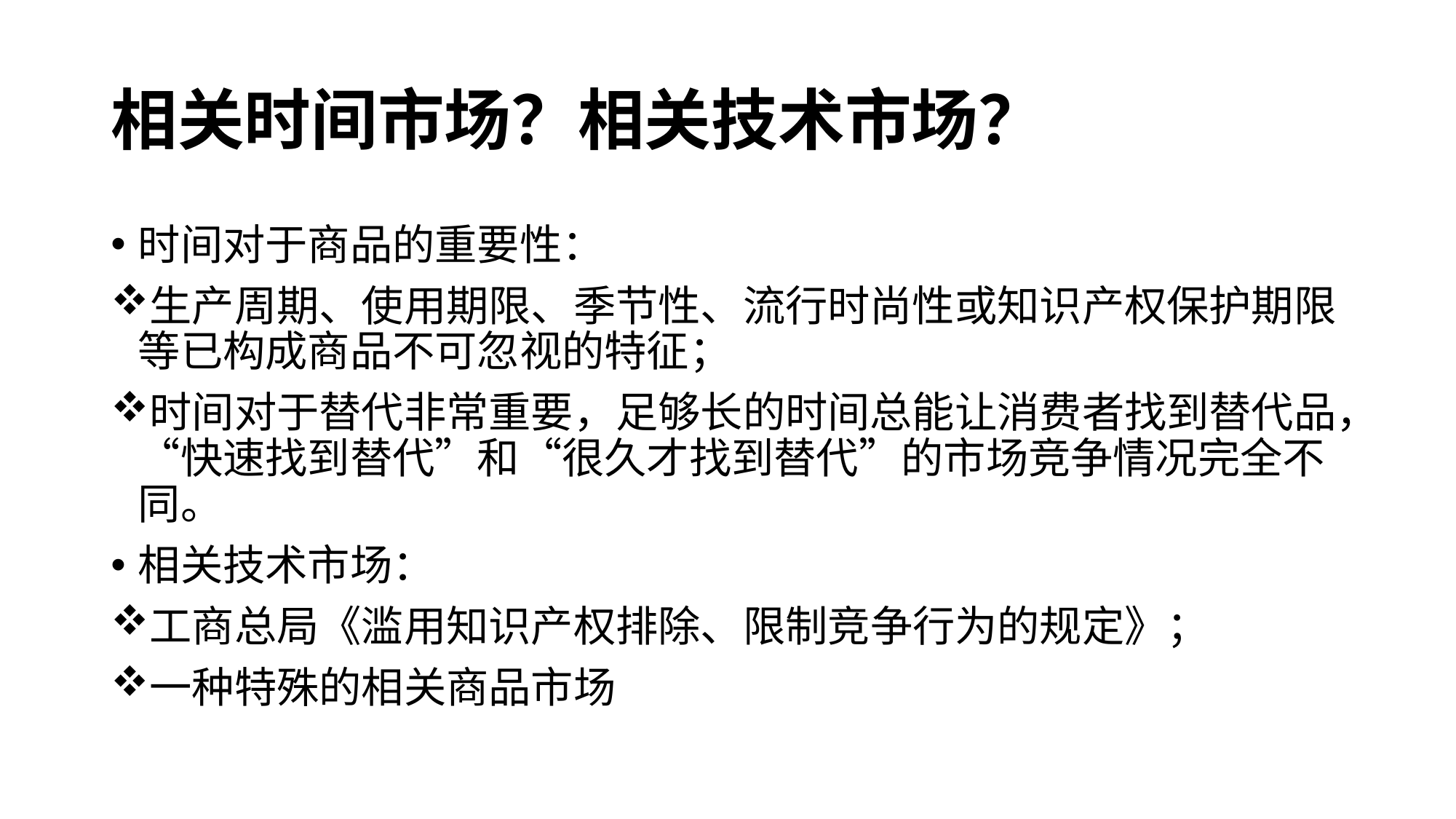

# 相关时间市场？相关技术市场？
时间对于商品的重要性：
生产周期、使用期限、季节性、流行时尚性或知识产权保护期限等已构成商品不可忽视的特征；
时间对于替代非常重要，足够长的时间总能让消费者找到替代品，“快速找到替代”和“很久才找到替代”的市场竞争情况完全不同。
相关技术市场：
工商总局《滥用知识产权排除、限制竞争行为的规定》；
一种特殊的相关商品市场